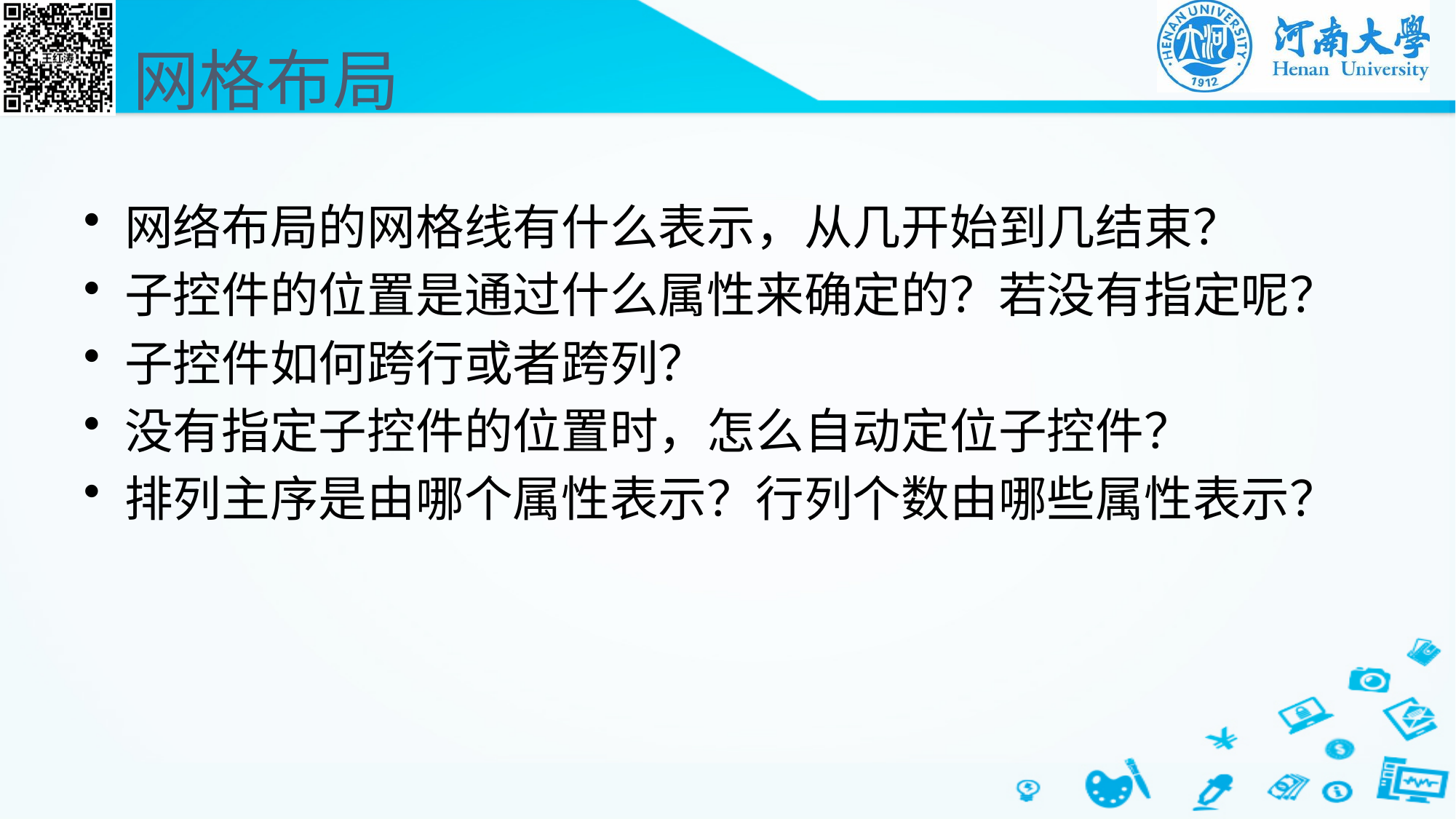

# 网格布局
网络布局的网格线有什么表示，从几开始到几结束？
子控件的位置是通过什么属性来确定的？若没有指定呢？
子控件如何跨行或者跨列？
没有指定子控件的位置时，怎么自动定位子控件？
排列主序是由哪个属性表示？行列个数由哪些属性表示？